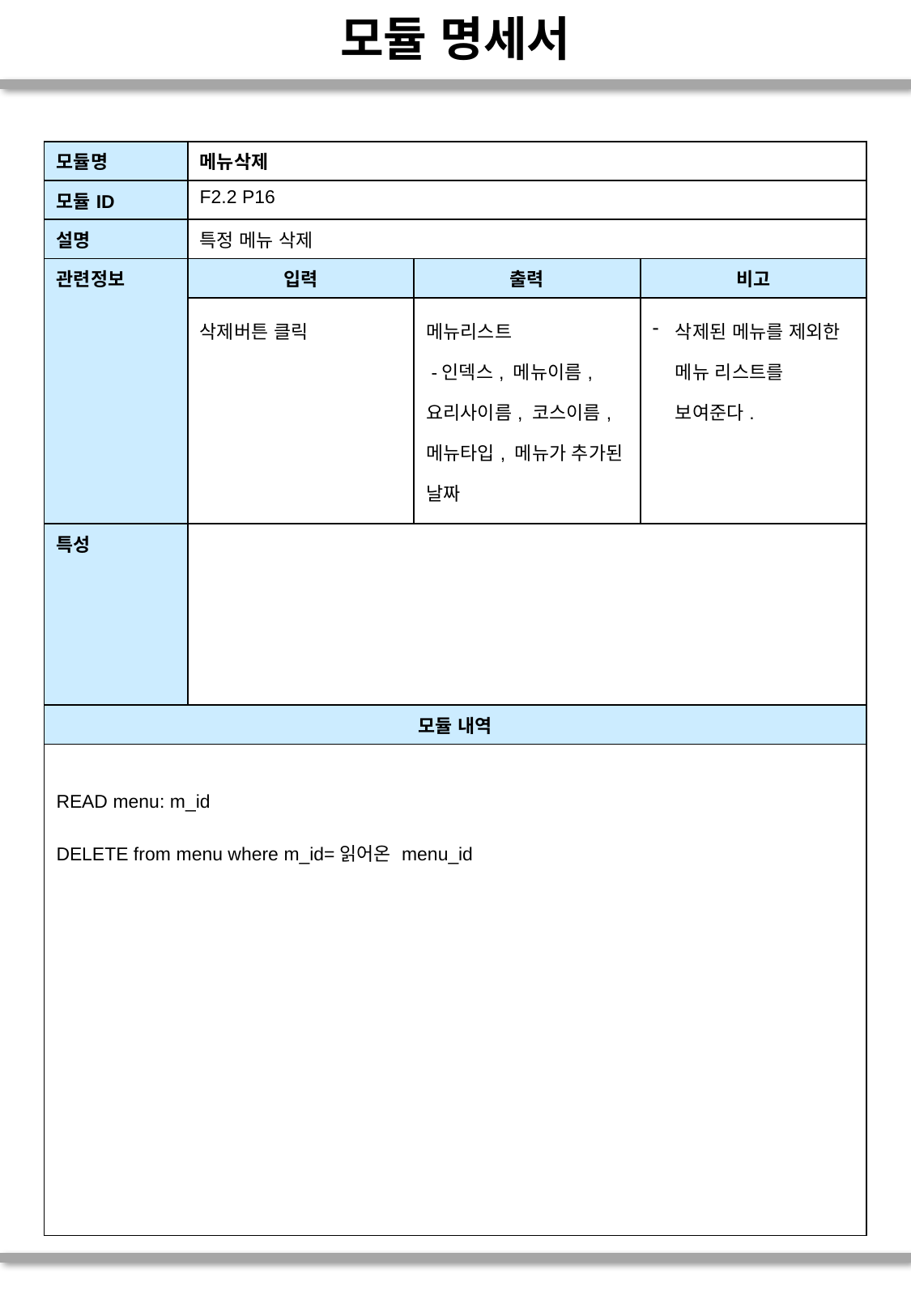

# 모듈 명세서
| 모듈명 | 메뉴삭제 |  |  |
| --- | --- | --- | --- |
| 모듈ID | F2.2 P16 |  |  |
| 설명 | 특정 메뉴 삭제 |  |  |
| 관련정보 | 입력 | 출력 | 비고 |
|  | 삭제버튼 클릭 | 메뉴리스트 -인덱스, 메뉴이름, 요리사이름, 코스이름,메뉴타입, 메뉴가 추가된 날짜 | 삭제된 메뉴를 제외한 메뉴 리스트를 보여준다. |
| 특성 |  |  |  |
| 모듈 내역 |  |  |  |
| READ menu: m\_id DELETE from menu where m\_id=읽어온 menu\_id |  |  |  |